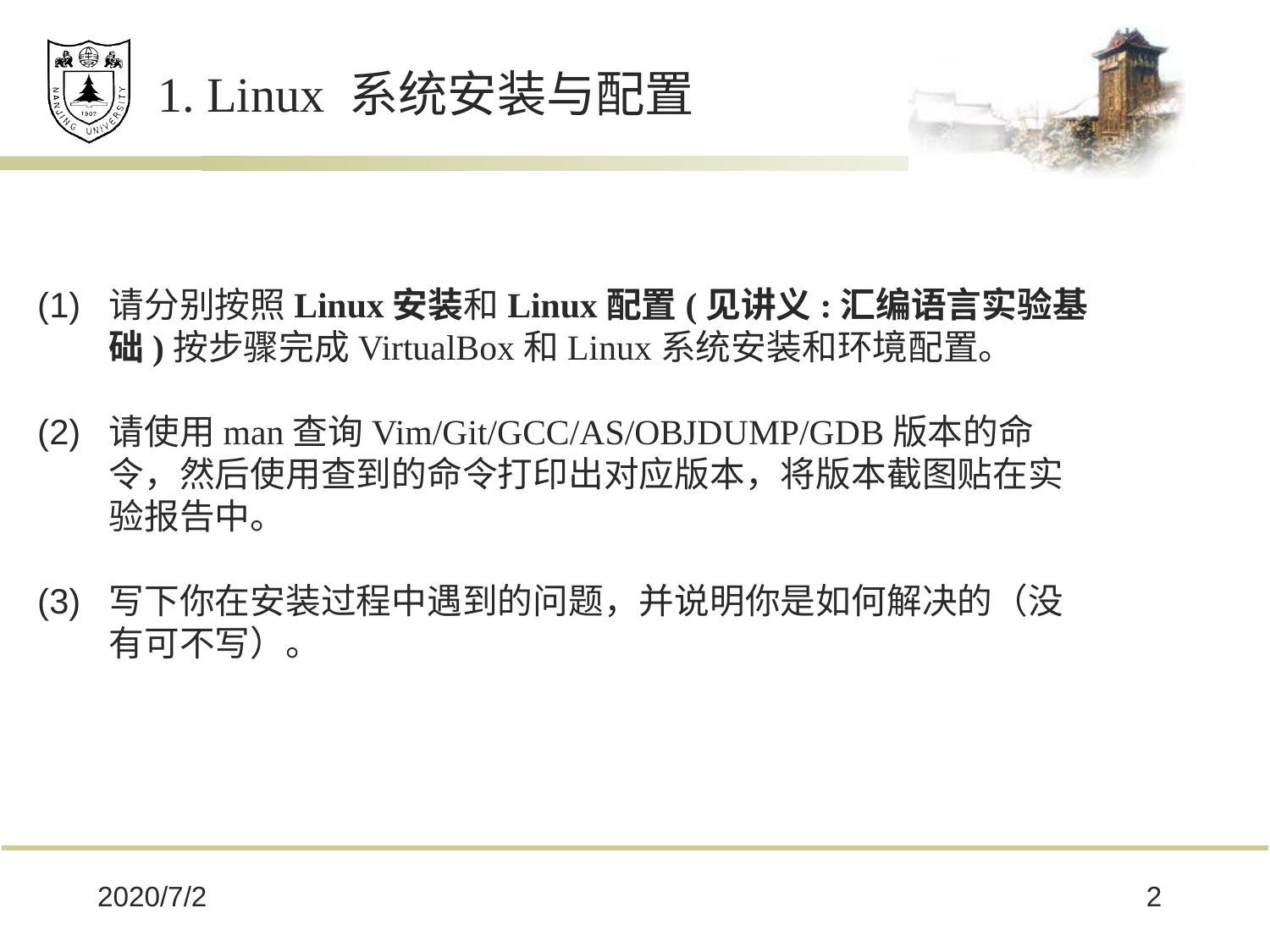

1. Linux 系统安装与配置
请分别按照Linux安装和Linux配置(见讲义:汇编语言实验基础)按步骤完成VirtualBox和Linux系统安装和环境配置。

请使用man查询Vim/Git/GCC/AS/OBJDUMP/GDB版本的命令，然后使用查到的命令打印出对应版本，将版本截图贴在实验报告中。

写下你在安装过程中遇到的问题，并说明你是如何解决的（没有可不写）。
2020/7/2
2